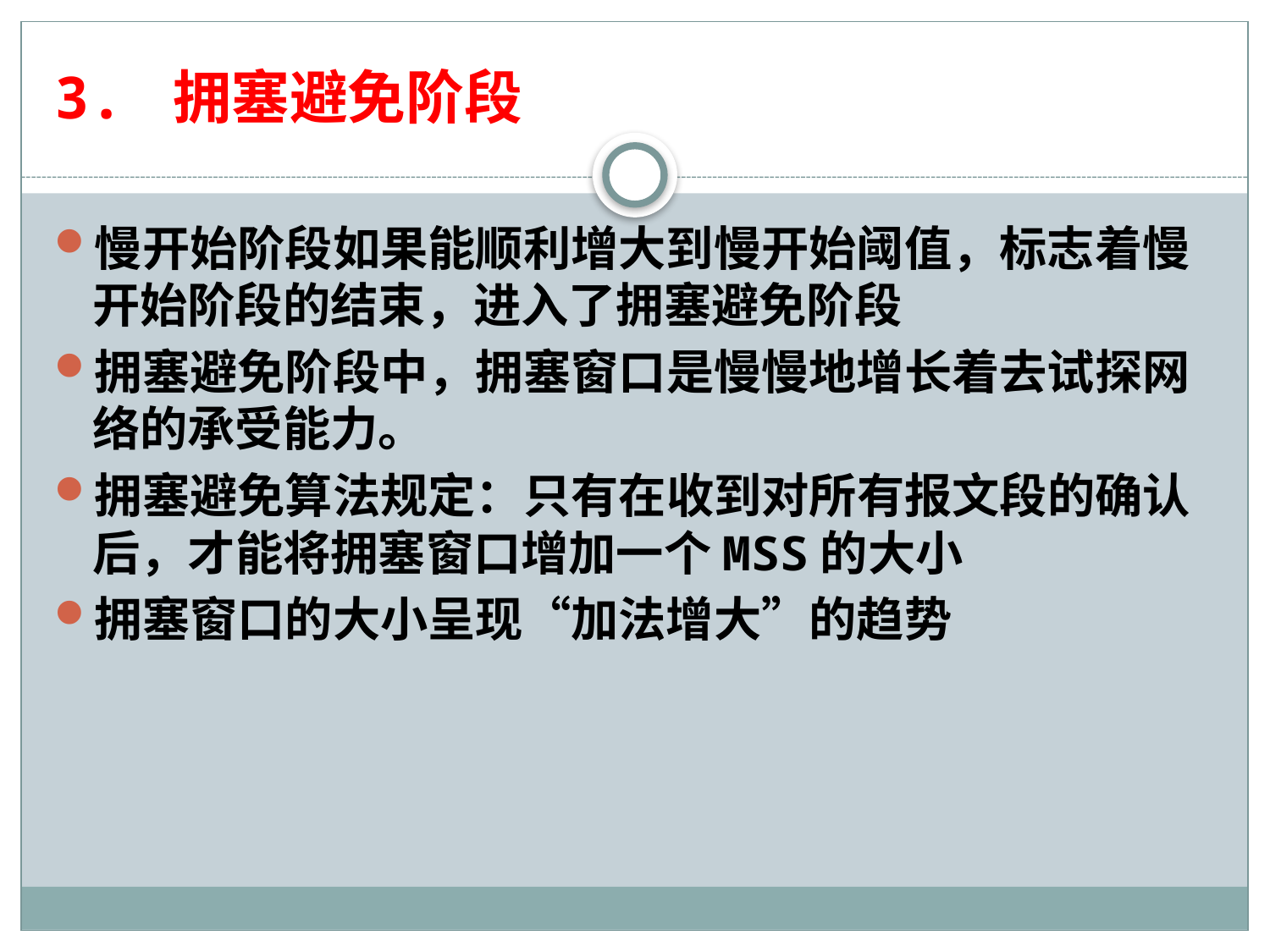

# 3. 拥塞避免阶段
慢开始阶段如果能顺利增大到慢开始阈值，标志着慢开始阶段的结束，进入了拥塞避免阶段
拥塞避免阶段中，拥塞窗口是慢慢地增长着去试探网络的承受能力。
拥塞避免算法规定：只有在收到对所有报文段的确认后，才能将拥塞窗口增加一个MSS的大小
拥塞窗口的大小呈现“加法增大”的趋势